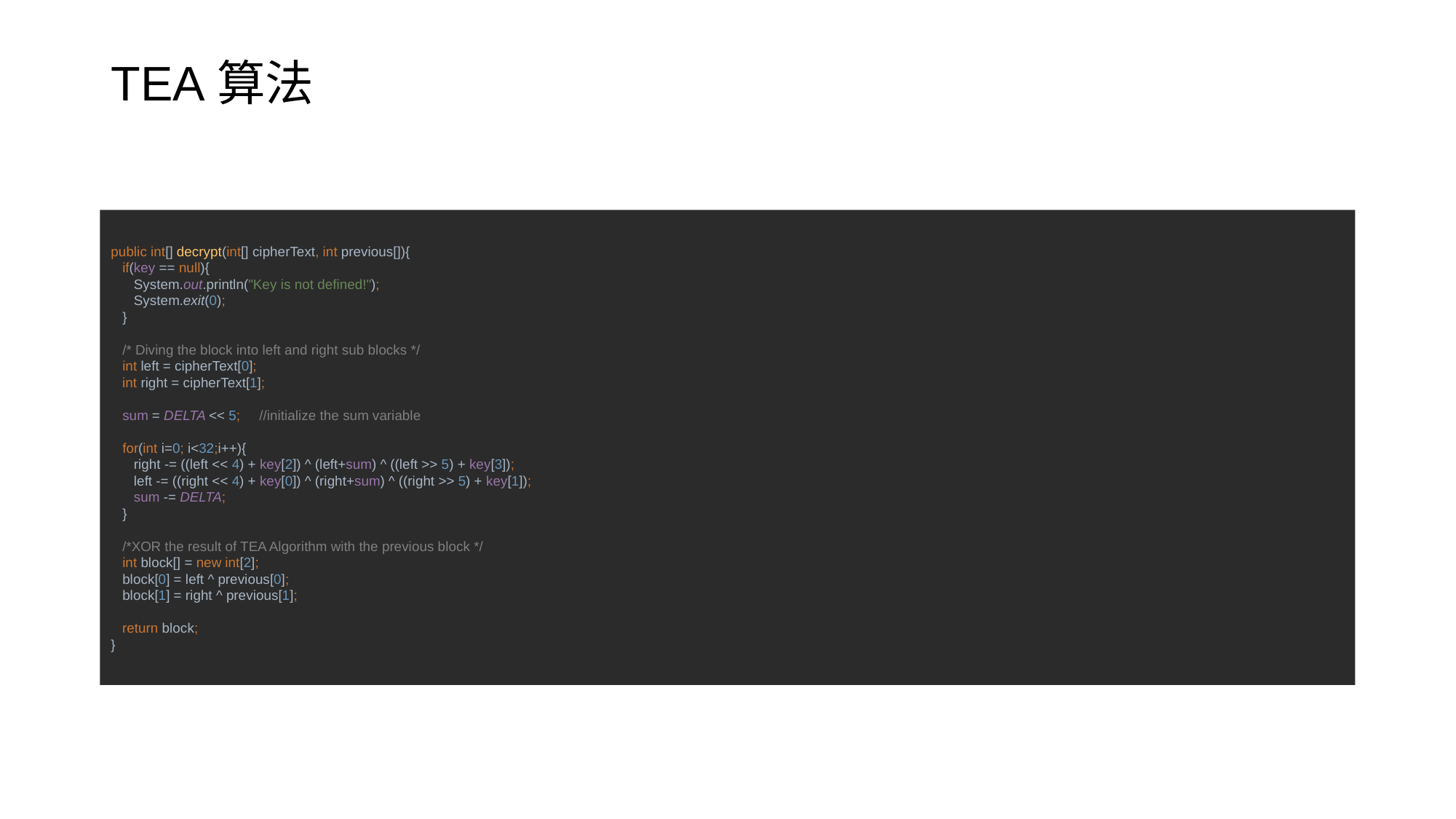

# TEA算法
public int[] decrypt(int[] cipherText, int previous[]){
   if(key == null){
      System.out.println("Key is not defined!");
      System.exit(0);
   }
   /* Diving the block into left and right sub blocks */
   int left = cipherText[0];
   int right = cipherText[1];
   sum = DELTA << 5;     //initialize the sum variable
   for(int i=0; i<32;i++){
      right -= ((left << 4) + key[2]) ^ (left+sum) ^ ((left >> 5) + key[3]);
      left -= ((right << 4) + key[0]) ^ (right+sum) ^ ((right >> 5) + key[1]);
      sum -= DELTA;
   }
   /*XOR the result of TEA Algorithm with the previous block */
   int block[] = new int[2];
   block[0] = left ^ previous[0];
   block[1] = right ^ previous[1];
   return block;
}